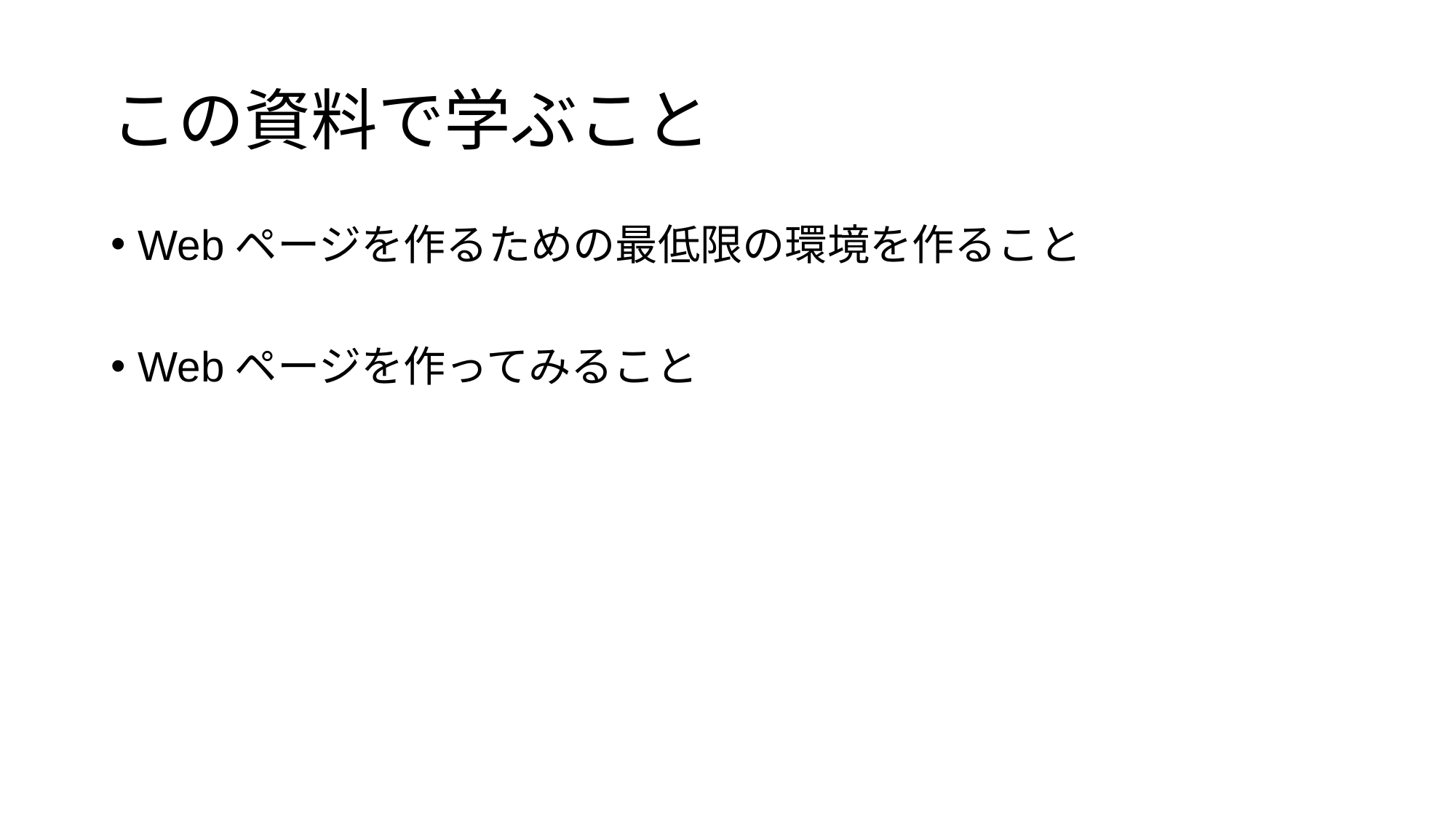

# この資料で学ぶこと
Webページを作るための最低限の環境を作ること

Webページを作ってみること